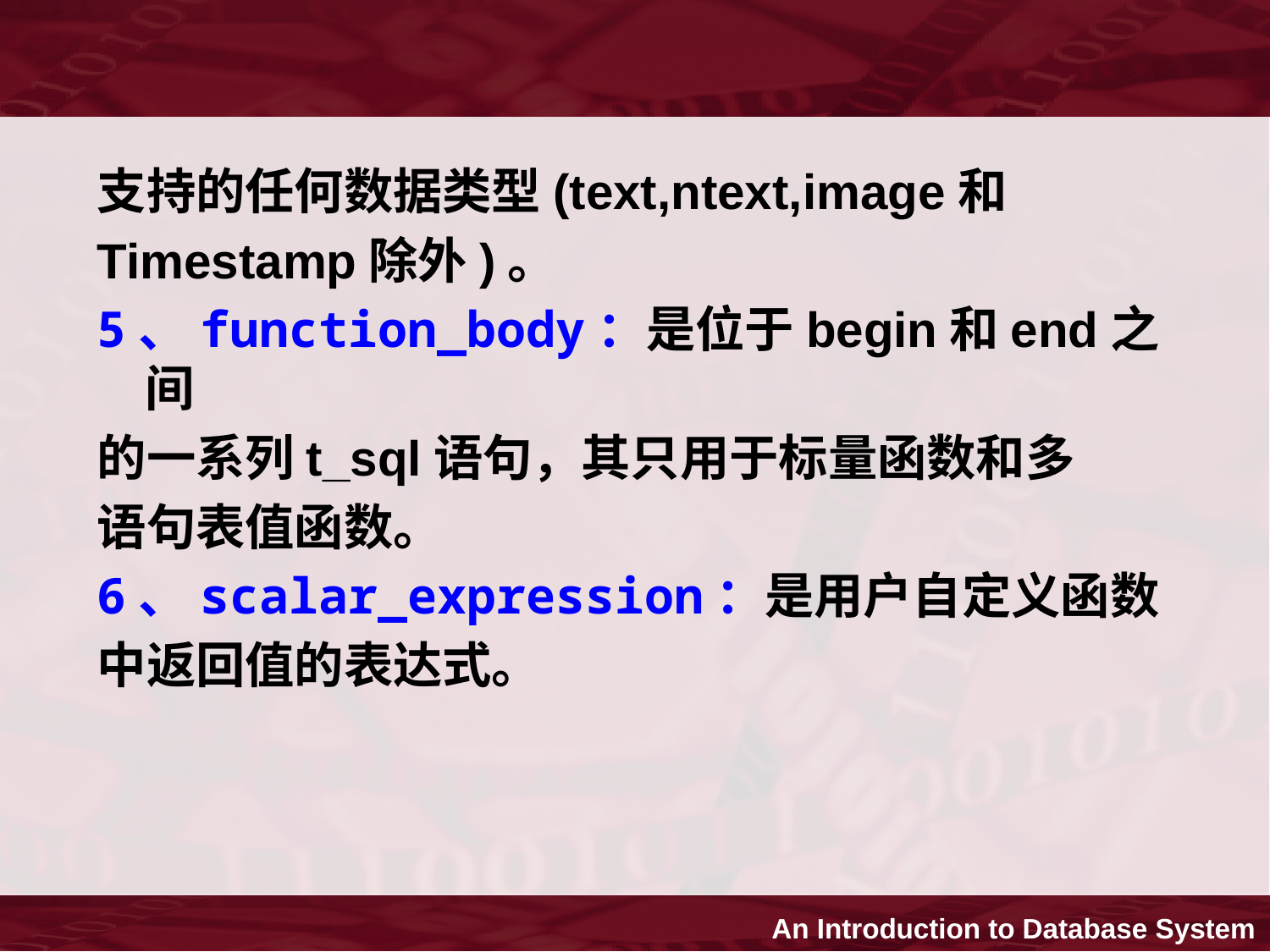

支持的任何数据类型(text,ntext,image和
Timestamp除外)。
5、function_body：是位于begin和end之间
的一系列t_sql语句，其只用于标量函数和多
语句表值函数。
6、scalar_expression：是用户自定义函数
中返回值的表达式。